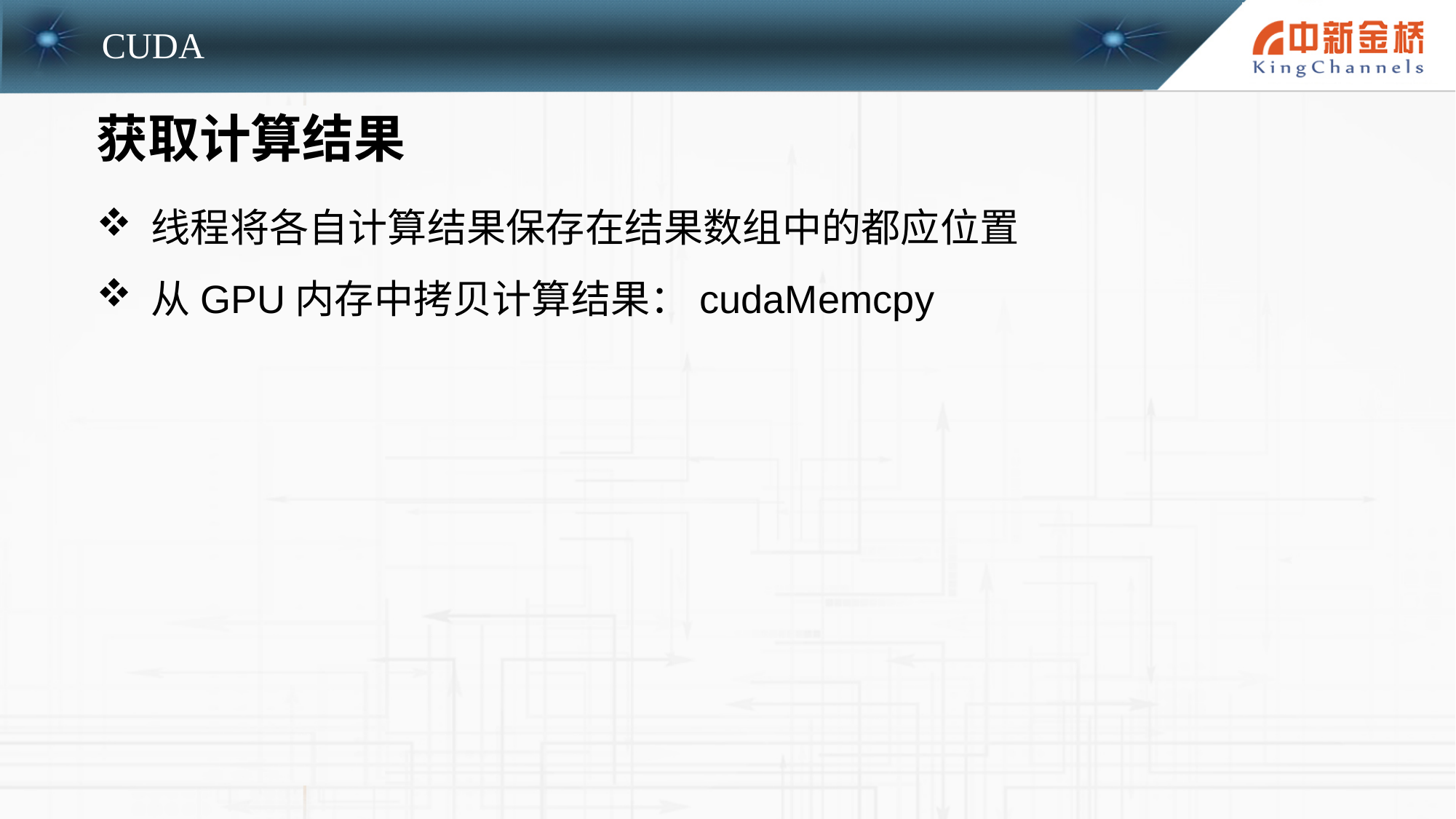

获取计算结果
线程将各自计算结果保存在结果数组中的都应位置
从GPU内存中拷贝计算结果：cudaMemcpy